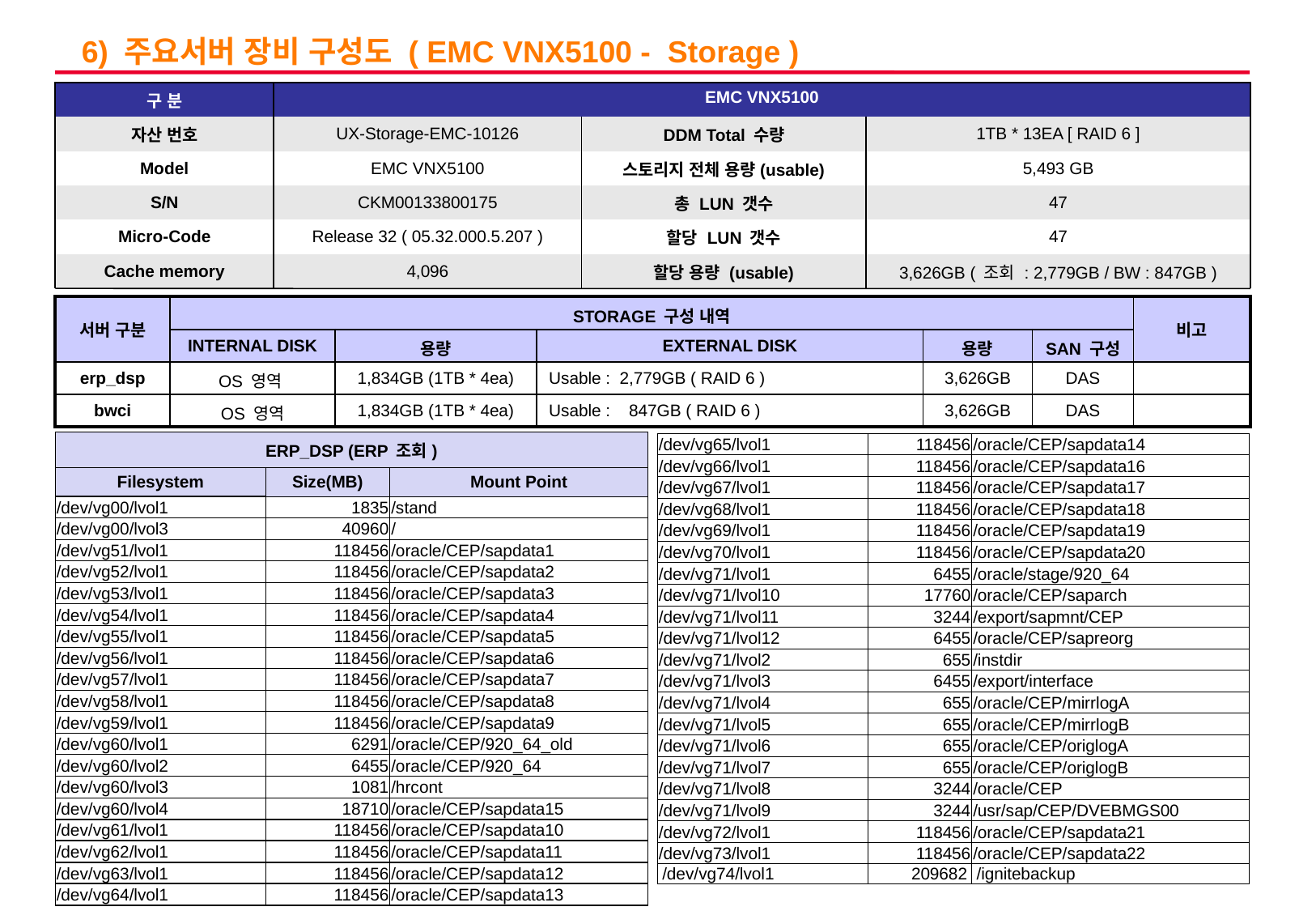

6) 주요서버 장비 구성도 ( EMC VNX5100 -  Storage )
| 구 분 | EMC VNX5100 |  |  |
| --- | --- | --- | --- |
| 자산 번호 | UX-Storage-EMC-10126 | DDM Total 수량 | 1TB \* 13EA [ RAID 6 ] |
| Model | EMC VNX5100 | 스토리지 전체 용량(usable) | 5,493 GB |
| S/N | CKM00133800175 | 총 LUN 갯수 | 47 |
| Micro-Code | Release 32 ( 05.32.000.5.207 ) | 할당 LUN 갯수 | 47 |
| Cache memory | 4,096 | 할당 용량 (usable) | 3,626GB ( 조회 : 2,779GB / BW : 847GB ) |
| 서버 구분 | STORAGE 구성 내역 |  |  |  |  | 비고 |
| --- | --- | --- | --- | --- | --- | --- |
|  | INTERNAL DISK | 용량 | EXTERNAL DISK | 용량 | SAN 구성 |  |
| erp\_dsp | OS 영역 | 1,834GB (1TB \* 4ea) | Usable : 2,779GB ( RAID 6 ) | 3,626GB | DAS |  |
| bwci | OS 영역 | 1,834GB (1TB \* 4ea) | Usable : 847GB ( RAID 6 ) | 3,626GB | DAS |  |
| ERP\_DSP (ERP 조회) |  |  |
| --- | --- | --- |
| Filesystem | Size(MB) | Mount Point |
| /dev/vg00/lvol1 | 1835 | /stand |
| /dev/vg00/lvol3 | 40960 | / |
| /dev/vg51/lvol1 | 118456 | /oracle/CEP/sapdata1 |
| /dev/vg52/lvol1 | 118456 | /oracle/CEP/sapdata2 |
| /dev/vg53/lvol1 | 118456 | /oracle/CEP/sapdata3 |
| /dev/vg54/lvol1 | 118456 | /oracle/CEP/sapdata4 |
| /dev/vg55/lvol1 | 118456 | /oracle/CEP/sapdata5 |
| /dev/vg56/lvol1 | 118456 | /oracle/CEP/sapdata6 |
| /dev/vg57/lvol1 | 118456 | /oracle/CEP/sapdata7 |
| /dev/vg58/lvol1 | 118456 | /oracle/CEP/sapdata8 |
| /dev/vg59/lvol1 | 118456 | /oracle/CEP/sapdata9 |
| /dev/vg60/lvol1 | 6291 | /oracle/CEP/920\_64\_old |
| /dev/vg60/lvol2 | 6455 | /oracle/CEP/920\_64 |
| /dev/vg60/lvol3 | 1081 | /hrcont |
| /dev/vg60/lvol4 | 18710 | /oracle/CEP/sapdata15 |
| /dev/vg61/lvol1 | 118456 | /oracle/CEP/sapdata10 |
| /dev/vg62/lvol1 | 118456 | /oracle/CEP/sapdata11 |
| /dev/vg63/lvol1 | 118456 | /oracle/CEP/sapdata12 |
| /dev/vg64/lvol1 | 118456 | /oracle/CEP/sapdata13 |
| /dev/vg65/lvol1 | 118456 | /oracle/CEP/sapdata14 |
| --- | --- | --- |
| /dev/vg66/lvol1 | 118456 | /oracle/CEP/sapdata16 |
| /dev/vg67/lvol1 | 118456 | /oracle/CEP/sapdata17 |
| /dev/vg68/lvol1 | 118456 | /oracle/CEP/sapdata18 |
| /dev/vg69/lvol1 | 118456 | /oracle/CEP/sapdata19 |
| /dev/vg70/lvol1 | 118456 | /oracle/CEP/sapdata20 |
| /dev/vg71/lvol1 | 6455 | /oracle/stage/920\_64 |
| /dev/vg71/lvol10 | 17760 | /oracle/CEP/saparch |
| /dev/vg71/lvol11 | 3244 | /export/sapmnt/CEP |
| /dev/vg71/lvol12 | 6455 | /oracle/CEP/sapreorg |
| /dev/vg71/lvol2 | 655 | /instdir |
| /dev/vg71/lvol3 | 6455 | /export/interface |
| /dev/vg71/lvol4 | 655 | /oracle/CEP/mirrlogA |
| /dev/vg71/lvol5 | 655 | /oracle/CEP/mirrlogB |
| /dev/vg71/lvol6 | 655 | /oracle/CEP/origlogA |
| /dev/vg71/lvol7 | 655 | /oracle/CEP/origlogB |
| /dev/vg71/lvol8 | 3244 | /oracle/CEP |
| /dev/vg71/lvol9 | 3244 | /usr/sap/CEP/DVEBMGS00 |
| /dev/vg72/lvol1 | 118456 | /oracle/CEP/sapdata21 |
| /dev/vg73/lvol1 | 118456 | /oracle/CEP/sapdata22 |
| /dev/vg74/lvol1 | 209682 | /ignitebackup |